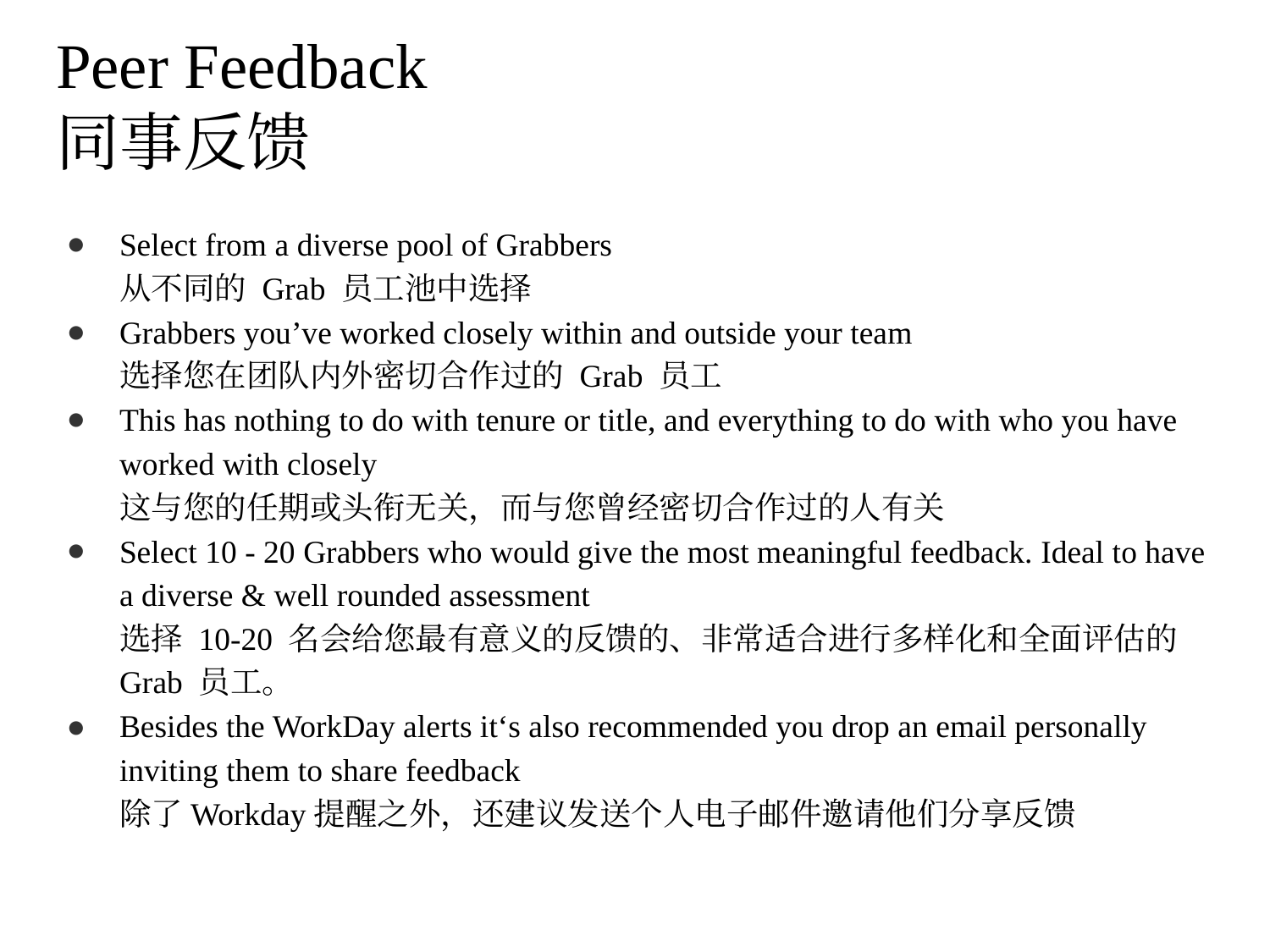

Peer Feedback
同事反馈
Select from a diverse pool of Grabbers
从不同的 Grab 员工池中选择
Grabbers you’ve worked closely within and outside your team
选择您在团队内外密切合作过的 Grab 员工
This has nothing to do with tenure or title, and everything to do with who you have worked with closely
这与您的任期或头衔无关，而与您曾经密切合作过的人有关
Select 10 - 20 Grabbers who would give the most meaningful feedback. Ideal to have a diverse & well rounded assessment
选择 10-20 名会给您最有意义的反馈的、非常适合进行多样化和全面评估的 Grab 员工。
Besides the WorkDay alerts it‘s also recommended you drop an email personally inviting them to share feedback
除了Workday提醒之外，还建议发送个人电子邮件邀请他们分享反馈